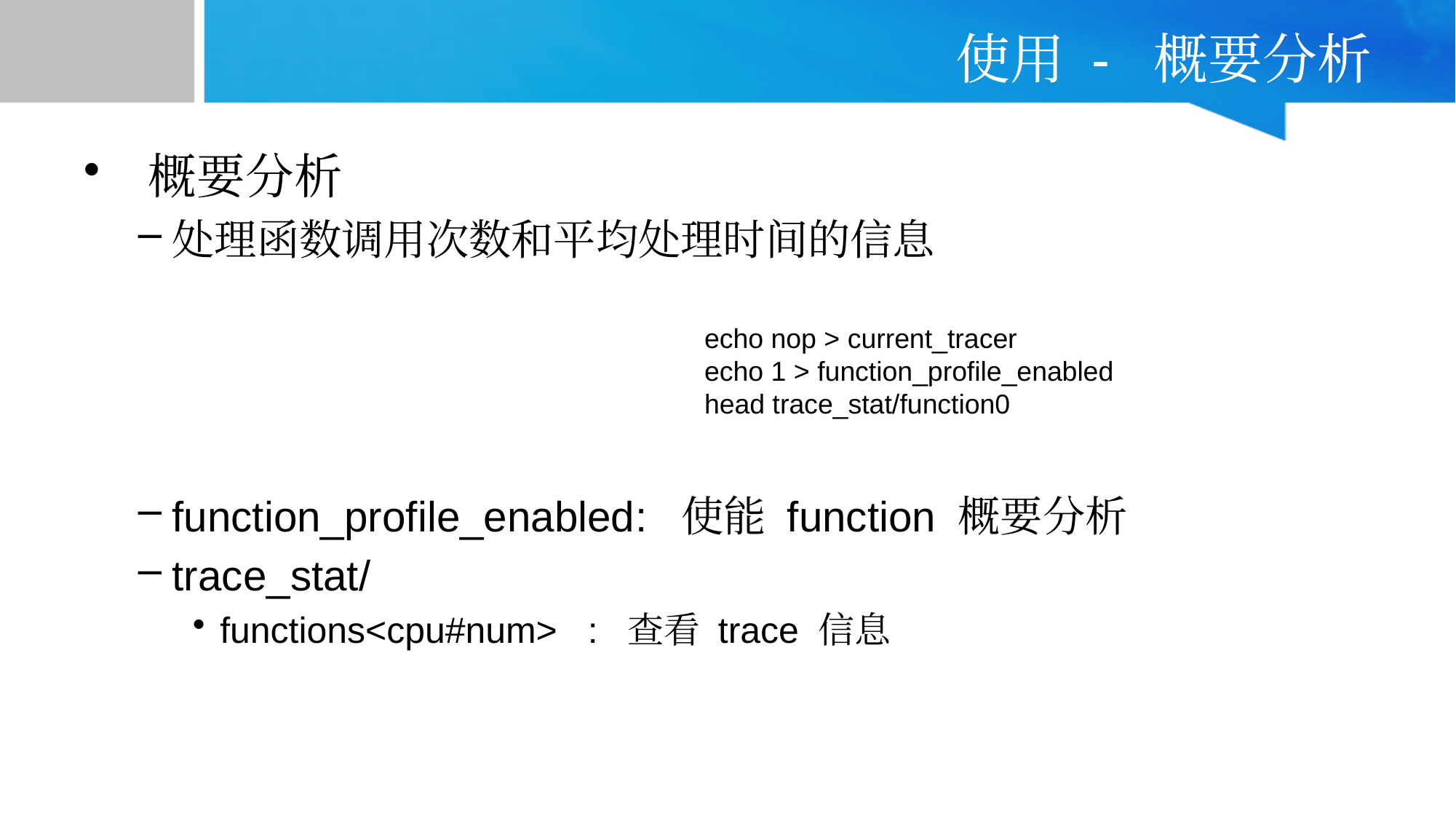

# 使用 -  概要分析
 概要分析
处理函数调用次数和平均处理时间的信息

function_profile_enabled:  使能 function 概要分析
trace_stat/
functions<cpu#num>   :  查看 trace 信息

echo nop > current_tracer
echo 1 > function_profile_enabled
head trace_stat/function0